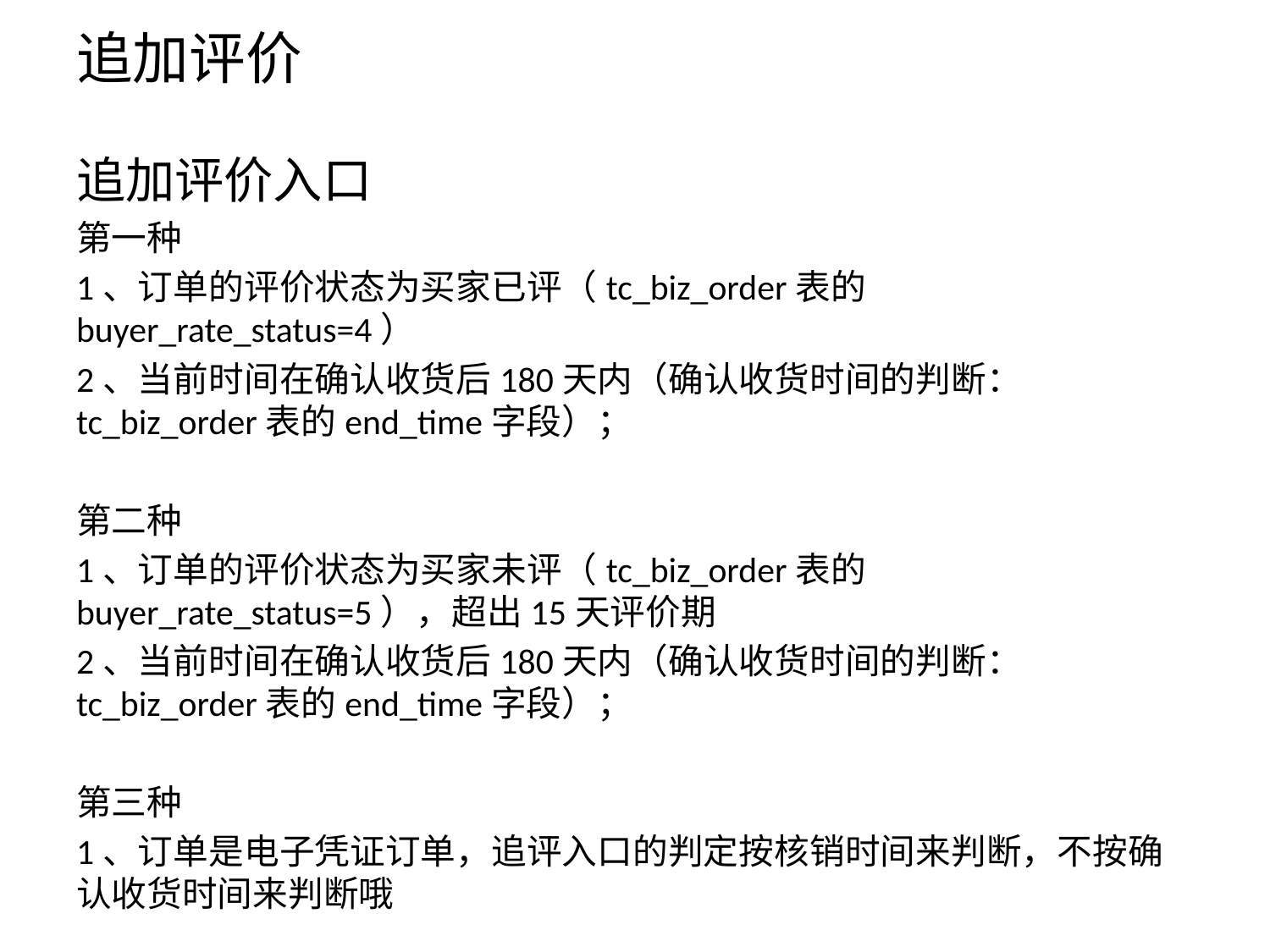

追加评价

追加评价入口
第一种
1、订单的评价状态为买家已评（tc_biz_order表的buyer_rate_status=4）
2、当前时间在确认收货后180天内（确认收货时间的判断：tc_biz_order表的end_time字段）；

第二种
1、订单的评价状态为买家未评（tc_biz_order表的buyer_rate_status=5），超出15天评价期
2、当前时间在确认收货后180天内（确认收货时间的判断：tc_biz_order表的end_time字段）；

第三种
1、订单是电子凭证订单，追评入口的判定按核销时间来判断，不按确认收货时间来判断哦